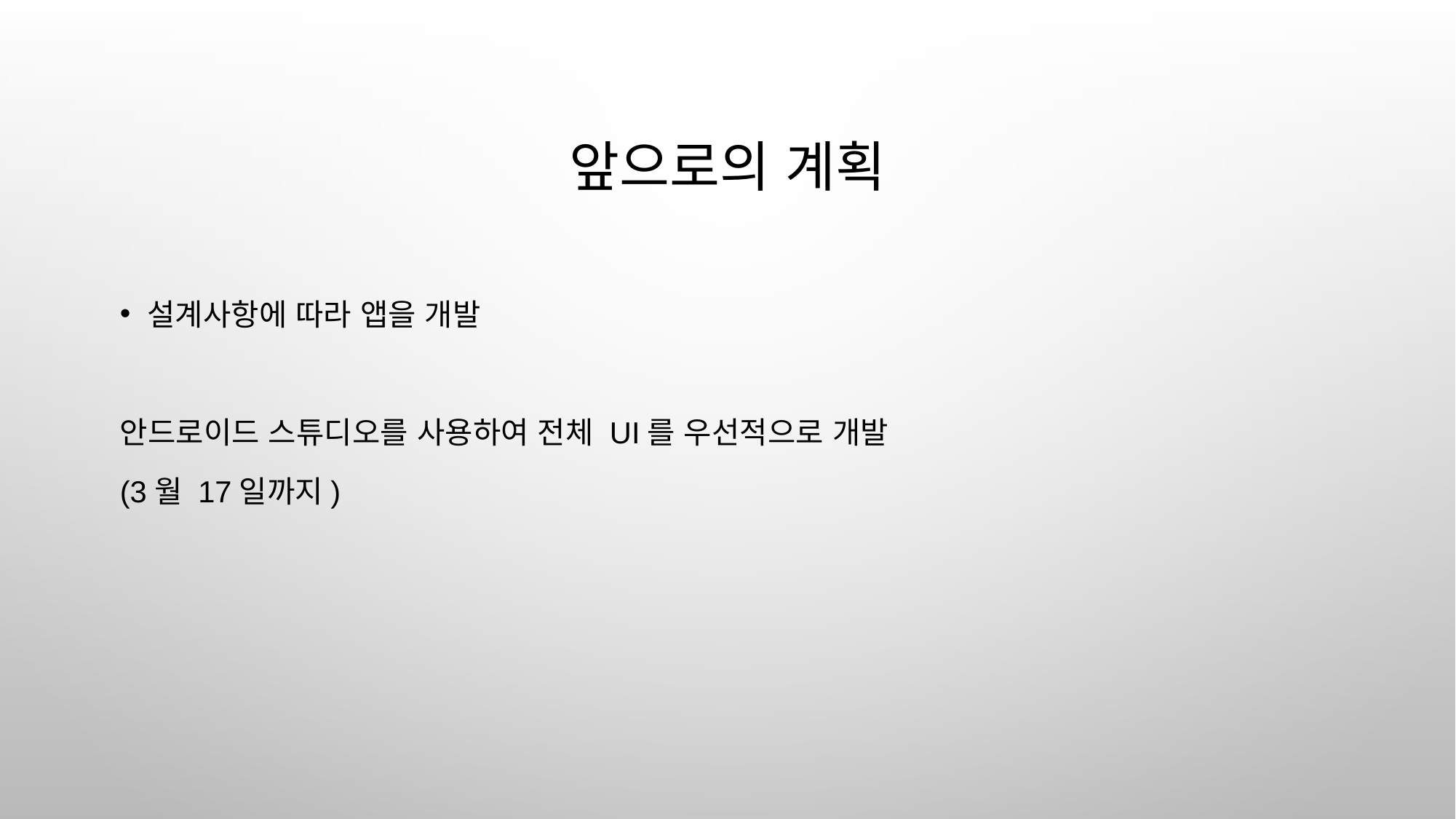

# 앞으로의 계획
설계사항에 따라 앱을 개발

안드로이드 스튜디오를 사용하여 전체 UI를 우선적으로 개발
(3월 17일까지)